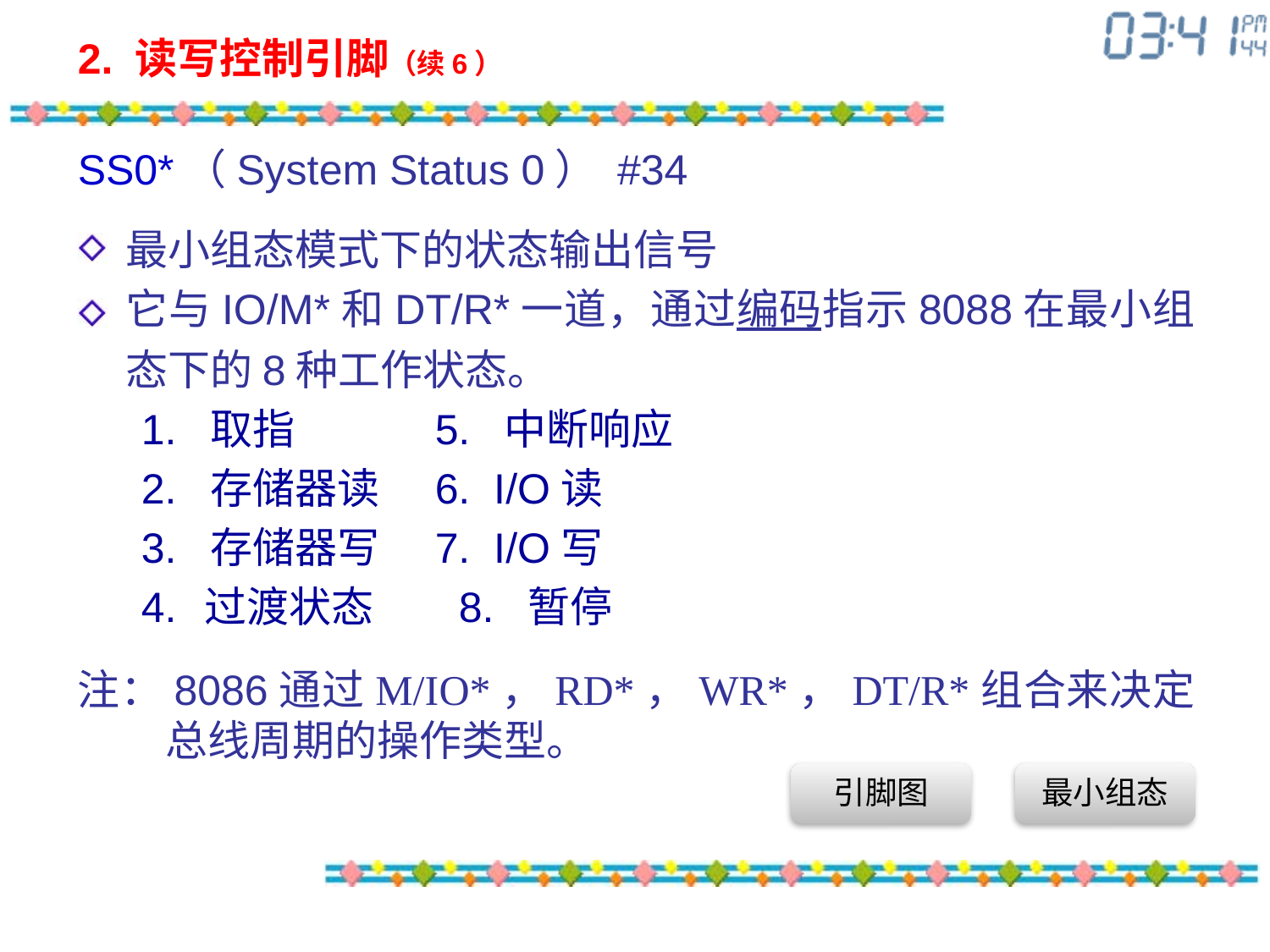

# 2. 读写控制引脚（续6）
SS0*（System Status 0） #34
最小组态模式下的状态输出信号
它与IO/M*和DT/R*一道，通过编码指示8088在最小组态下的8种工作状态。
1.  取指		5.  中断响应
2.  存储器读	6.  I/O读
3.  存储器写	7.  I/O写
过渡状态	8.  暂停
注：8086通过M/IO*，RD*，WR*，DT/R*组合来决定总线周期的操作类型。
引脚图
最小组态